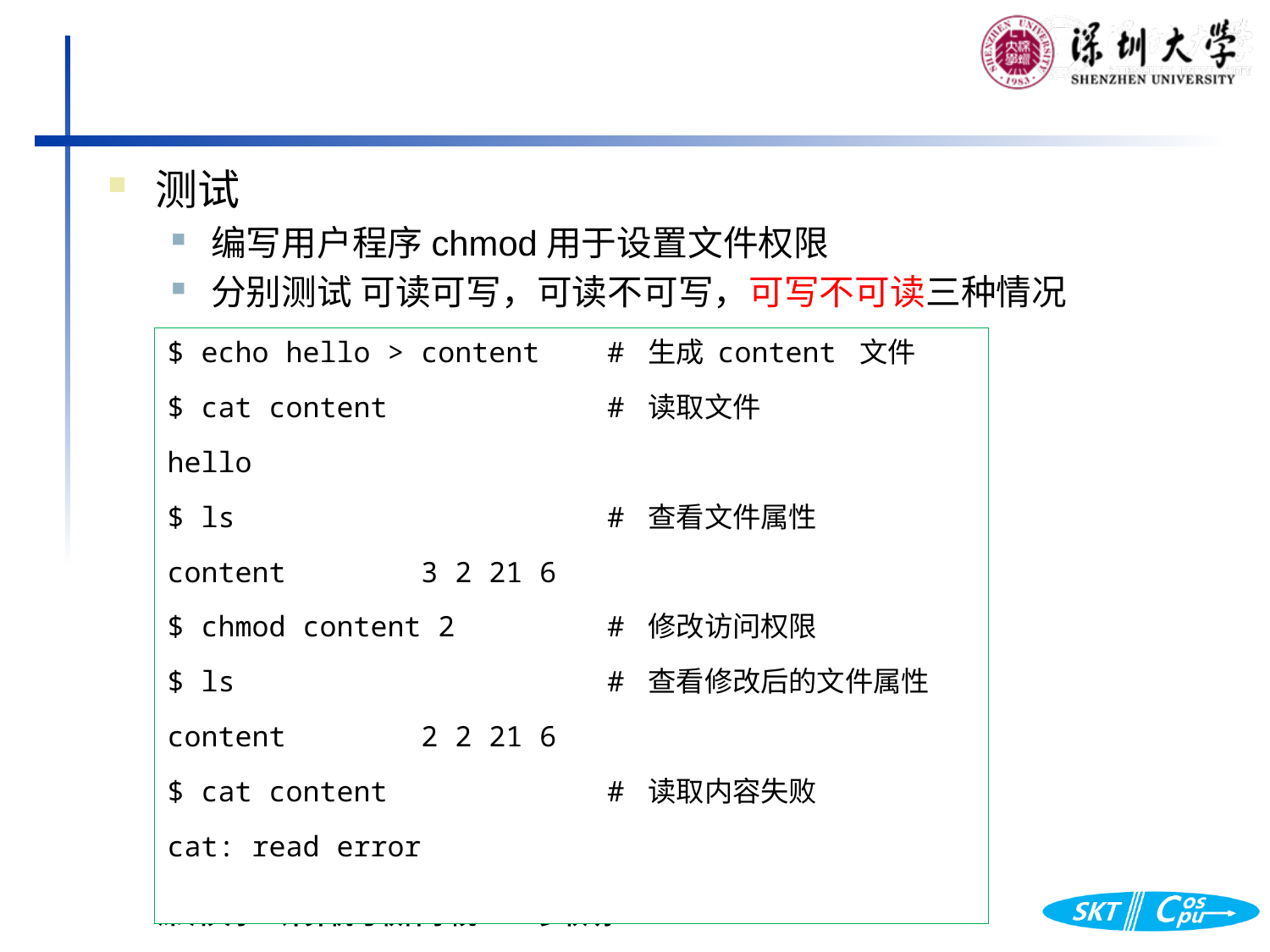

测试
编写用户程序chmod用于设置文件权限
分别测试 可读可写，可读不可写，可写不可读三种情况
$ echo hello > content    # 生成 content 文件
$ cat content             # 读取文件
hello
$ ls                      # 查看文件属性
content        3 2 21 6
$ chmod content 2         # 修改访问权限
$ ls                      # 查看修改后的文件属性
content        2 2 21 6
$ cat content             # 读取内容失败
cat: read error